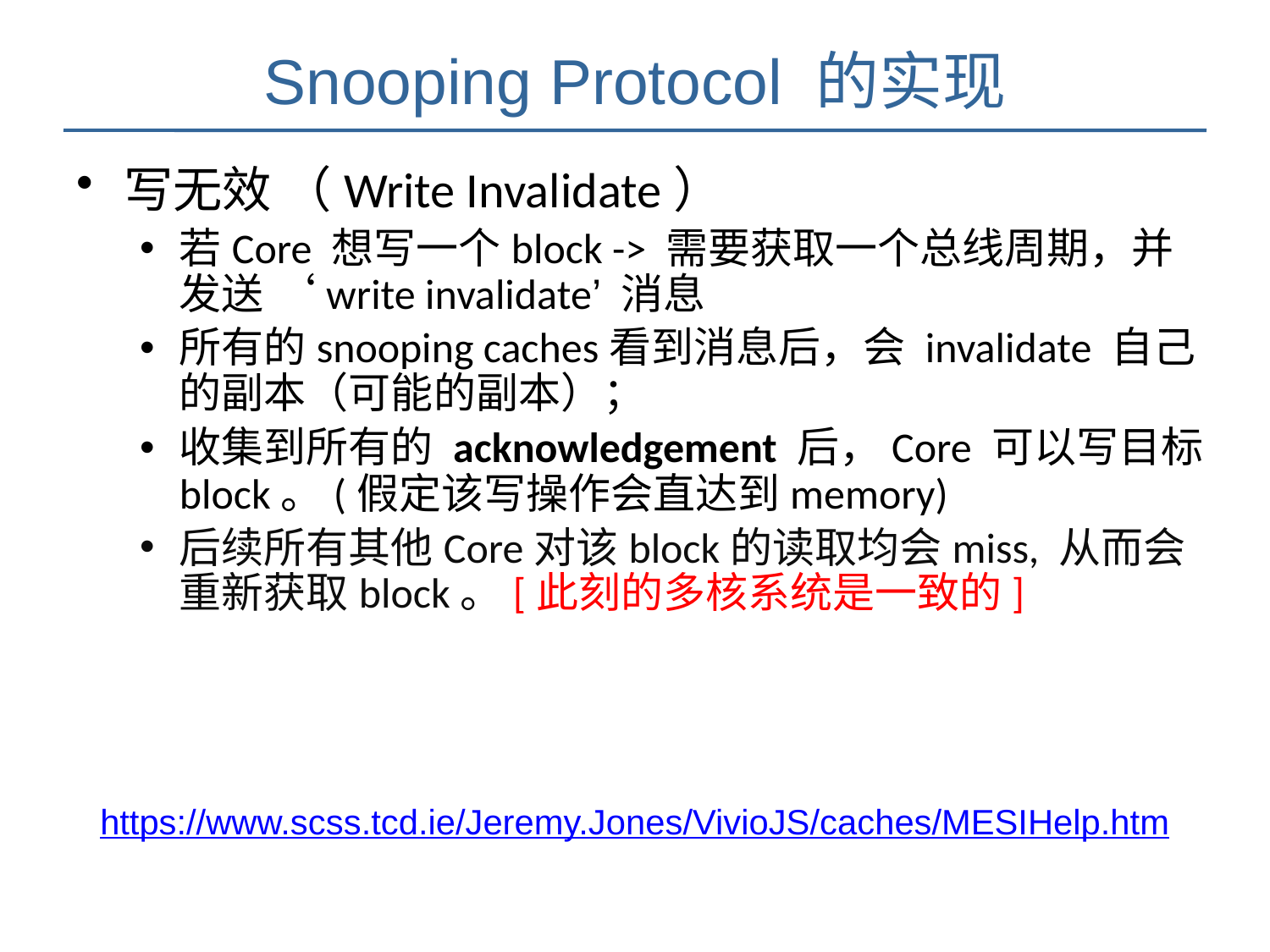

# Snooping Protocol 的实现
写无效 （Write Invalidate）
若Core 想写一个block -> 需要获取一个总线周期，并发送 ‘write invalidate’ 消息
所有的snooping caches看到消息后，会 invalidate 自己的副本（可能的副本）；
收集到所有的 acknowledgement 后，Core 可以写目标block。(假定该写操作会直达到memory)
后续所有其他Core对该block的读取均会miss, 从而会重新获取block。[此刻的多核系统是一致的]
https://www.scss.tcd.ie/Jeremy.Jones/VivioJS/caches/MESIHelp.htm